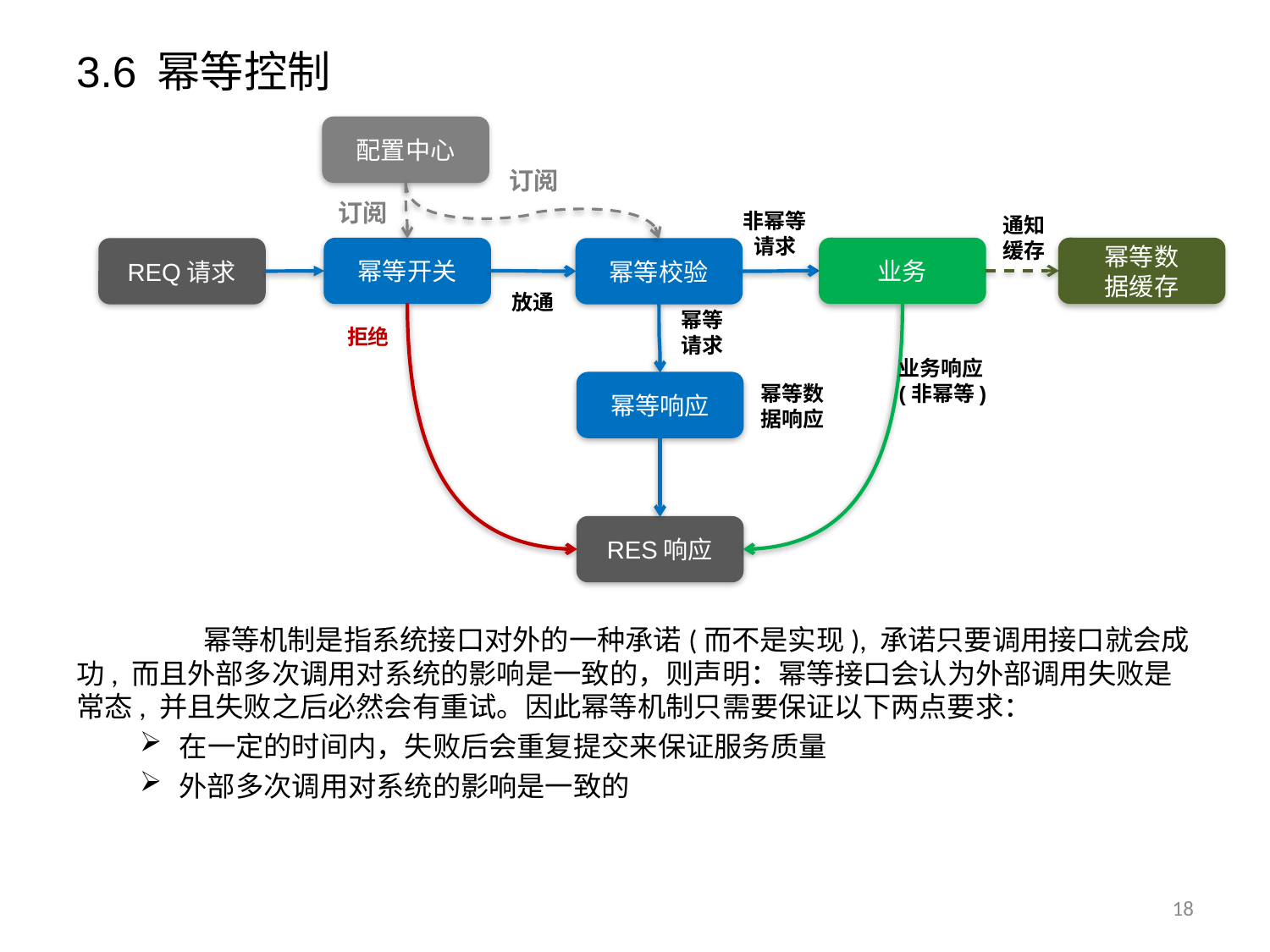

# 3.6 幂等控制
配置中心
订阅
订阅
非幂等
请求
通知
缓存
业务
幂等数
据缓存
幂等开关
幂等校验
REQ请求
放通
幂等
请求
拒绝
业务响应
(非幂等)
幂等响应
幂等数
据响应
RES响应
	幂等机制是指系统接口对外的一种承诺(而不是实现), 承诺只要调用接口就会成功, 而且外部多次调用对系统的影响是一致的，则声明：幂等接口会认为外部调用失败是常态, 并且失败之后必然会有重试。因此幂等机制只需要保证以下两点要求：
在一定的时间内，失败后会重复提交来保证服务质量
外部多次调用对系统的影响是一致的
18